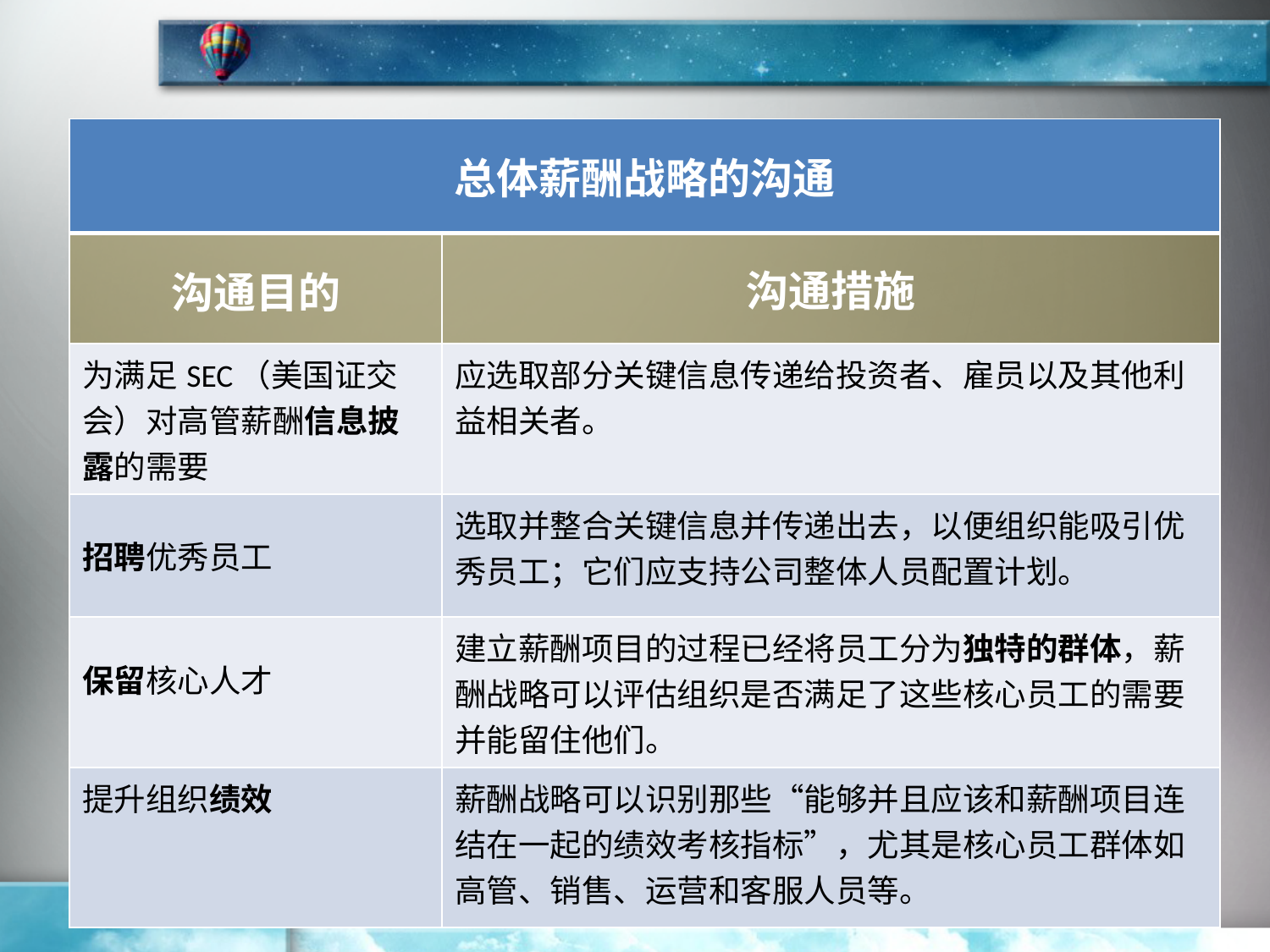

| 总体薪酬战略的沟通 |  |
| --- | --- |
| 沟通目的 | 沟通措施 |
| 为满足SEC（美国证交会）对高管薪酬信息披露的需要 | 应选取部分关键信息传递给投资者、雇员以及其他利益相关者。 |
| 招聘优秀员工 | 选取并整合关键信息并传递出去，以便组织能吸引优秀员工；它们应支持公司整体人员配置计划。 |
| 保留核心人才 | 建立薪酬项目的过程已经将员工分为独特的群体，薪酬战略可以评估组织是否满足了这些核心员工的需要并能留住他们。 |
| 提升组织绩效 | 薪酬战略可以识别那些“能够并且应该和薪酬项目连结在一起的绩效考核指标”，尤其是核心员工群体如高管、销售、运营和客服人员等。 |